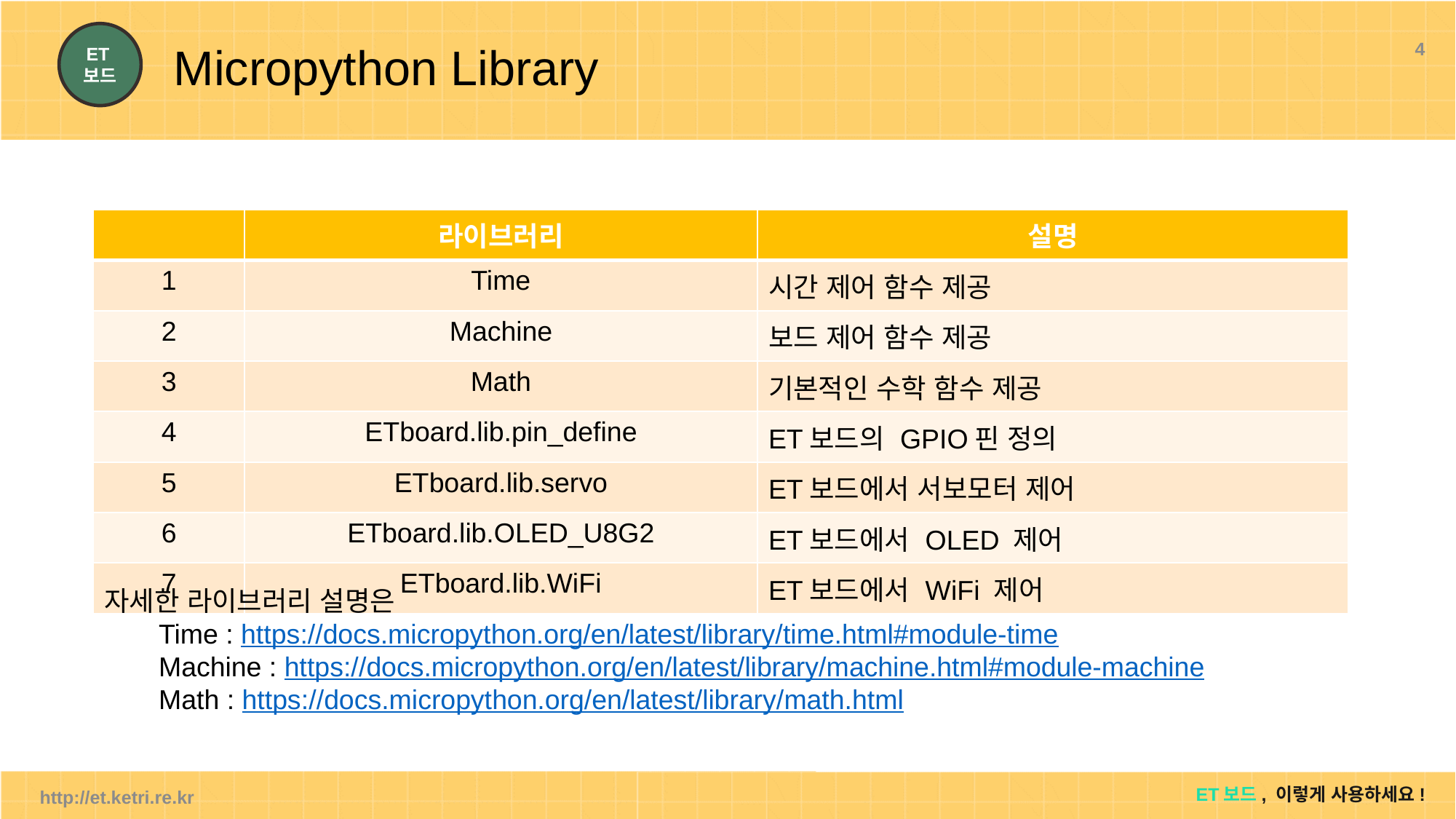

4
# Micropython Library
|  | 라이브러리 | 설명 |
| --- | --- | --- |
| 1 | Time | 시간 제어 함수 제공 |
| 2 | Machine | 보드 제어 함수 제공 |
| 3 | Math | 기본적인 수학 함수 제공 |
| 4 | ETboard.lib.pin\_define | ET보드의 GPIO핀 정의 |
| 5 | ETboard.lib.servo | ET보드에서 서보모터 제어 |
| 6 | ETboard.lib.OLED\_U8G2 | ET보드에서 OLED 제어 |
| 7 | ETboard.lib.WiFi | ET보드에서 WiFi 제어 |
자세한 라이브러리 설명은
Time : https://docs.micropython.org/en/latest/library/time.html#module-time
Machine : https://docs.micropython.org/en/latest/library/machine.html#module-machine
Math : https://docs.micropython.org/en/latest/library/math.html
http://et.ketri.re.kr